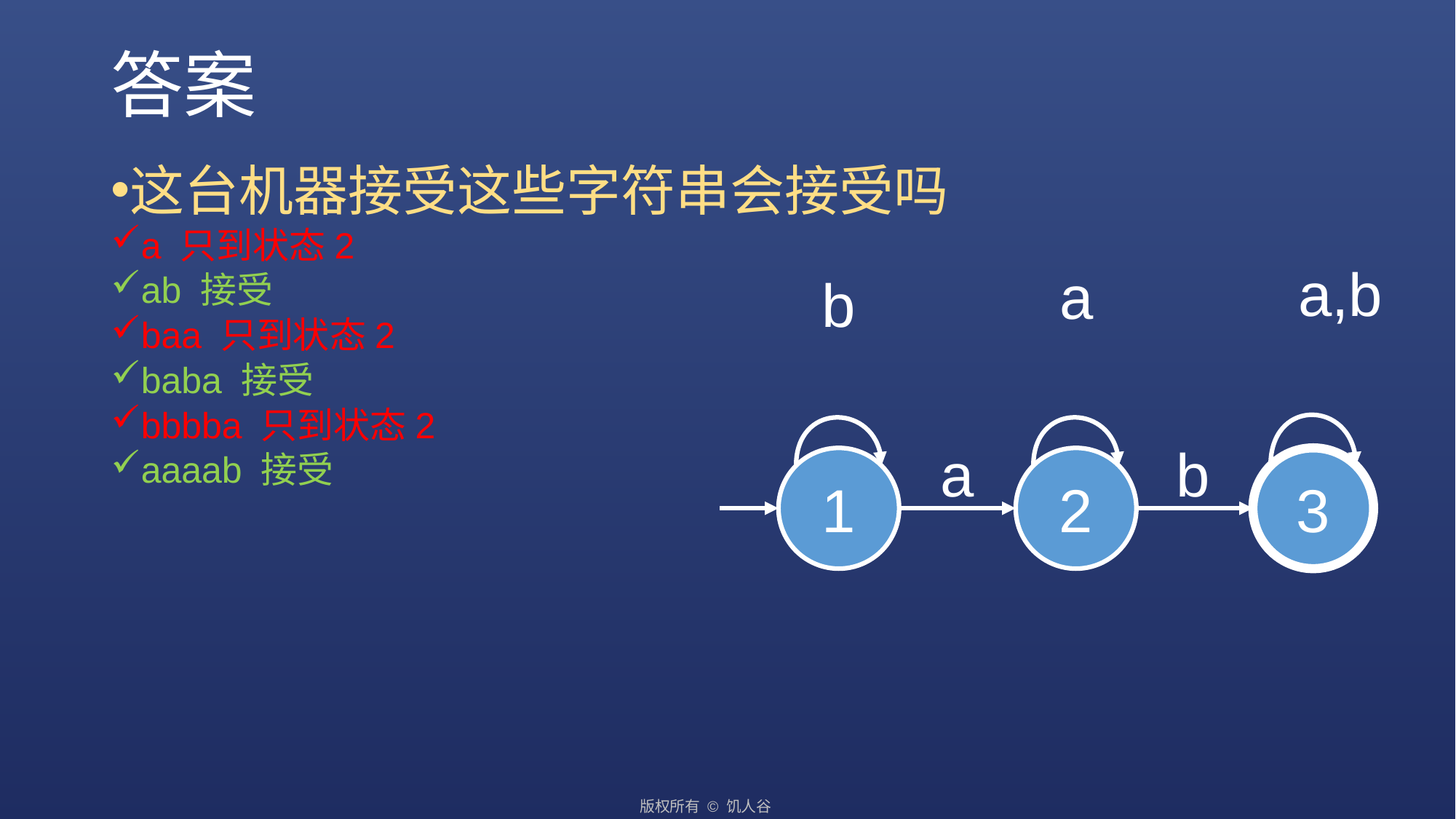

# 答案
这台机器接受这些字符串会接受吗
a 只到状态2
ab 接受
baa 只到状态2
baba 接受
bbbba 只到状态2
aaaab 接受

a,b
a
b
a
b
1
2
3